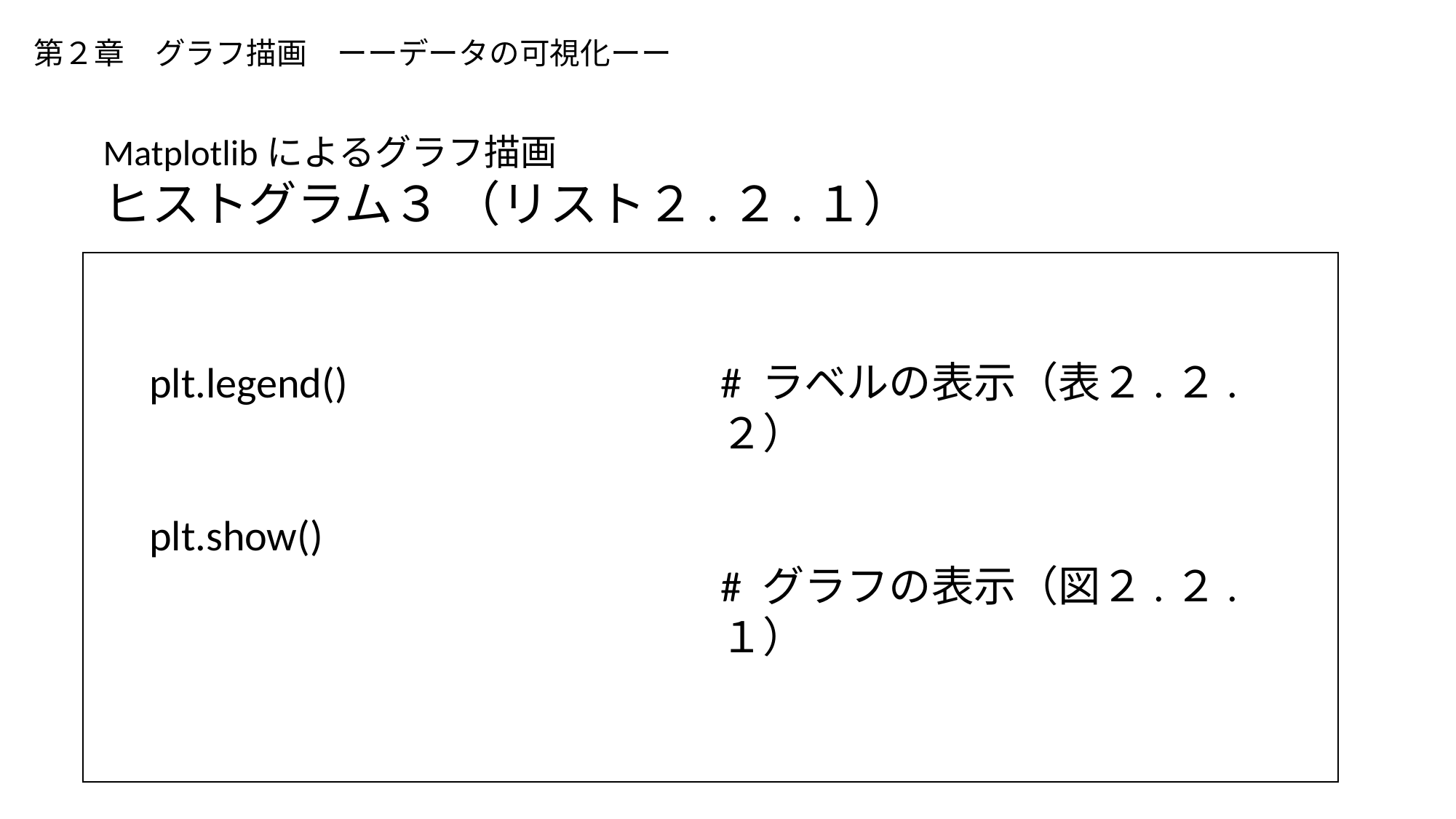

# 第２章　グラフ描画　ーーデータの可視化ーー
Matplotlibによるグラフ描画
ヒストグラム３ （リスト２.２.１）

plt.legend()

plt.show()
# ラベルの表示（表２.２.２）

# グラフの表示（図２.２.１）